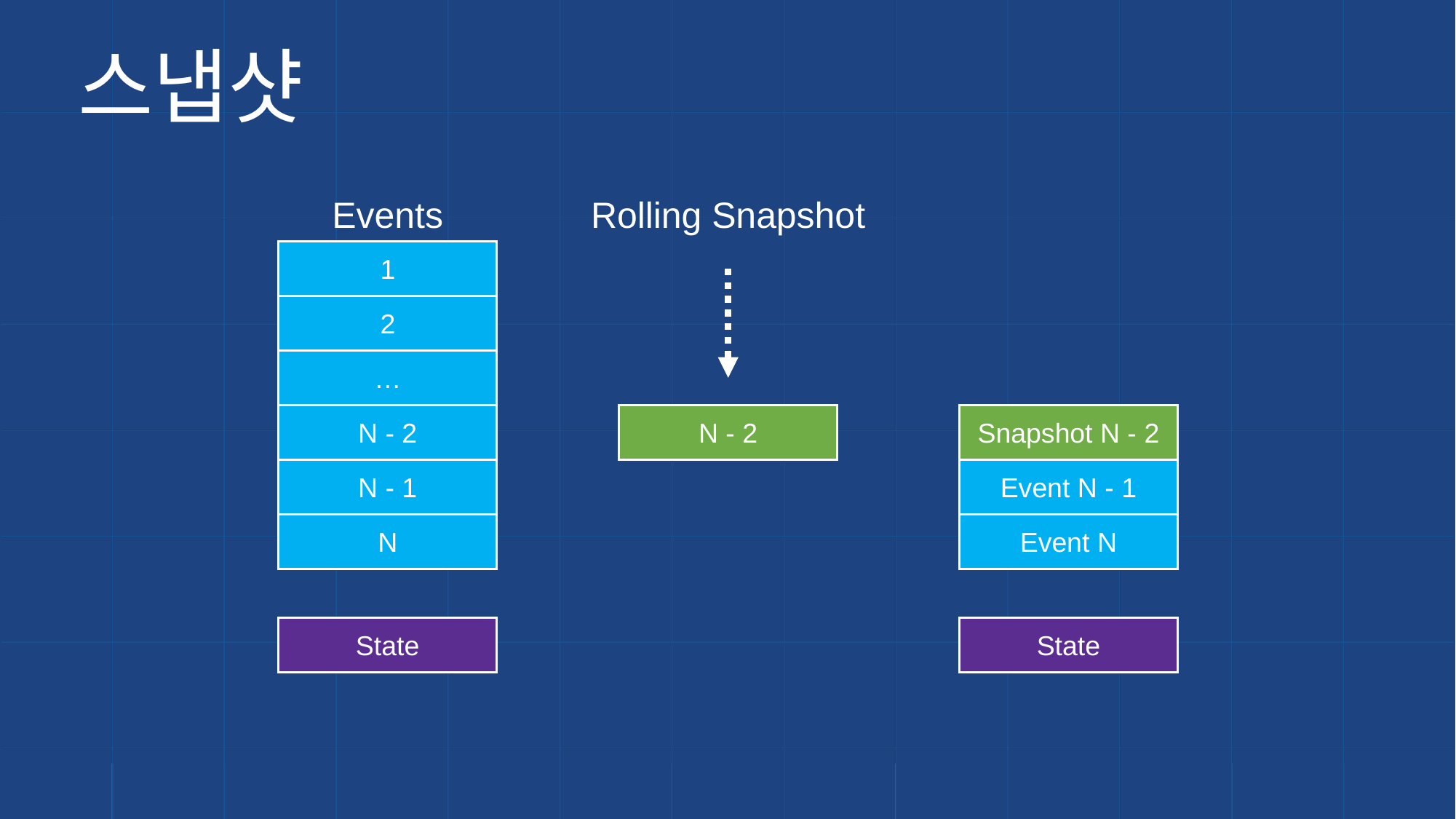

# 스냅샷
Events
Rolling Snapshot
1
2
…
N - 2
N - 2
Snapshot N - 2
N - 1
Event N - 1
N
Event N
State
State